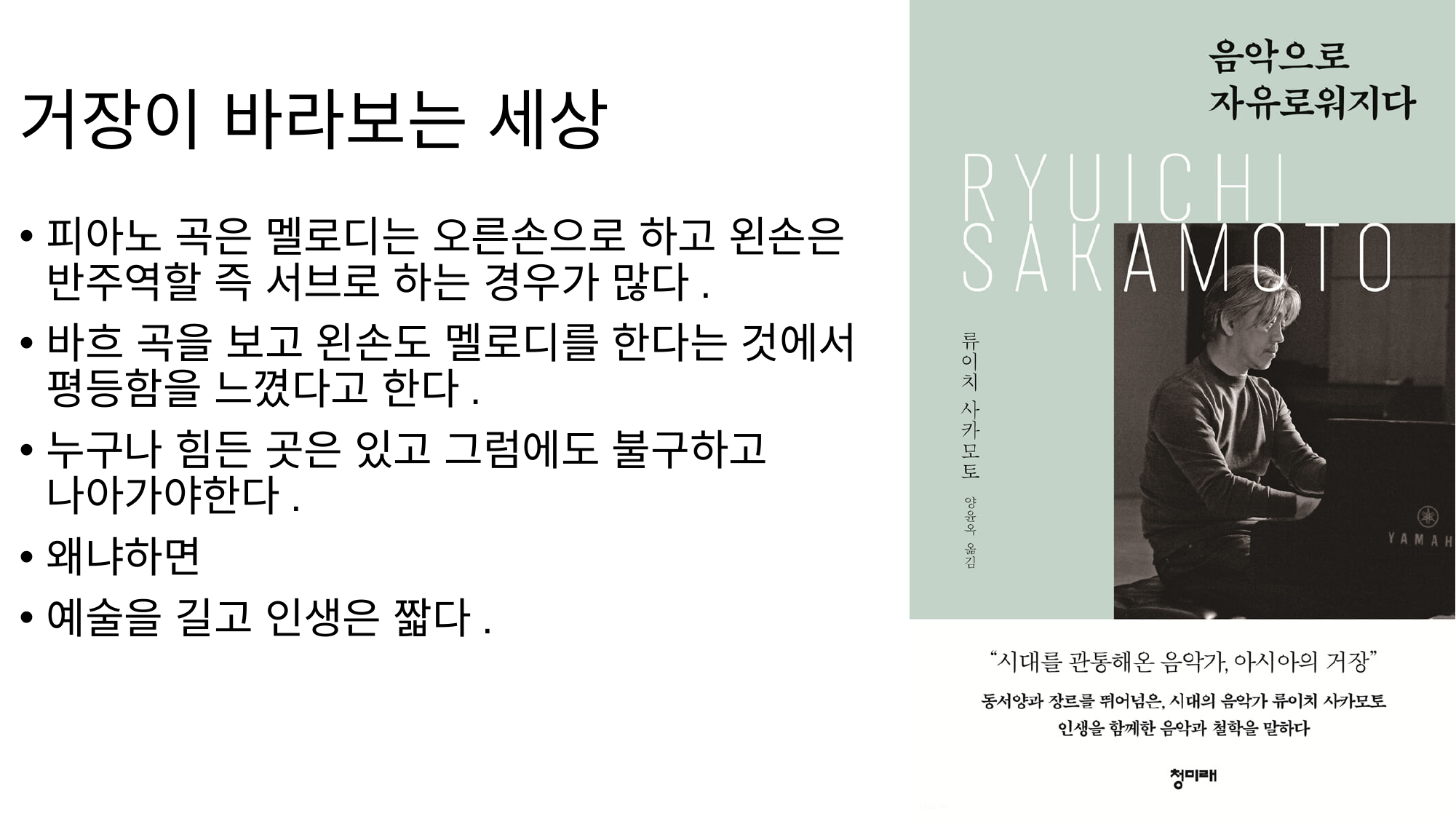

# 거장이 바라보는 세상
피아노 곡은 멜로디는 오른손으로 하고 왼손은 반주역할 즉 서브로 하는 경우가 많다.
바흐 곡을 보고 왼손도 멜로디를 한다는 것에서 평등함을 느꼈다고 한다.
누구나 힘든 곳은 있고 그럼에도 불구하고 나아가야한다.
왜냐하면
예술을 길고 인생은 짧다.